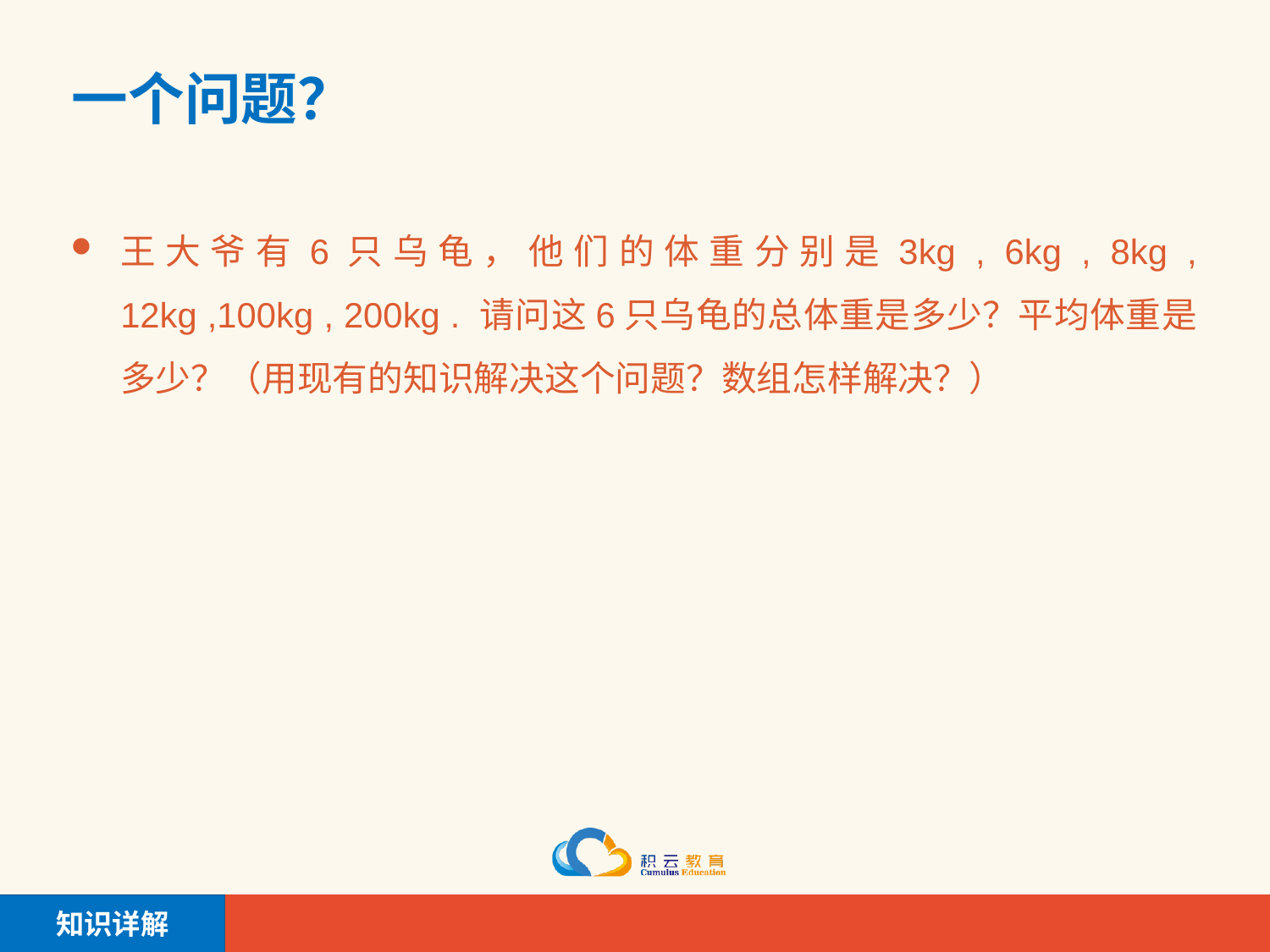

# 一个问题？
王大爷有6只乌龟，他们的体重分别是3kg , 6kg , 8kg , 12kg ,100kg , 200kg . 请问这6只乌龟的总体重是多少？平均体重是多少？（用现有的知识解决这个问题？数组怎样解决？）